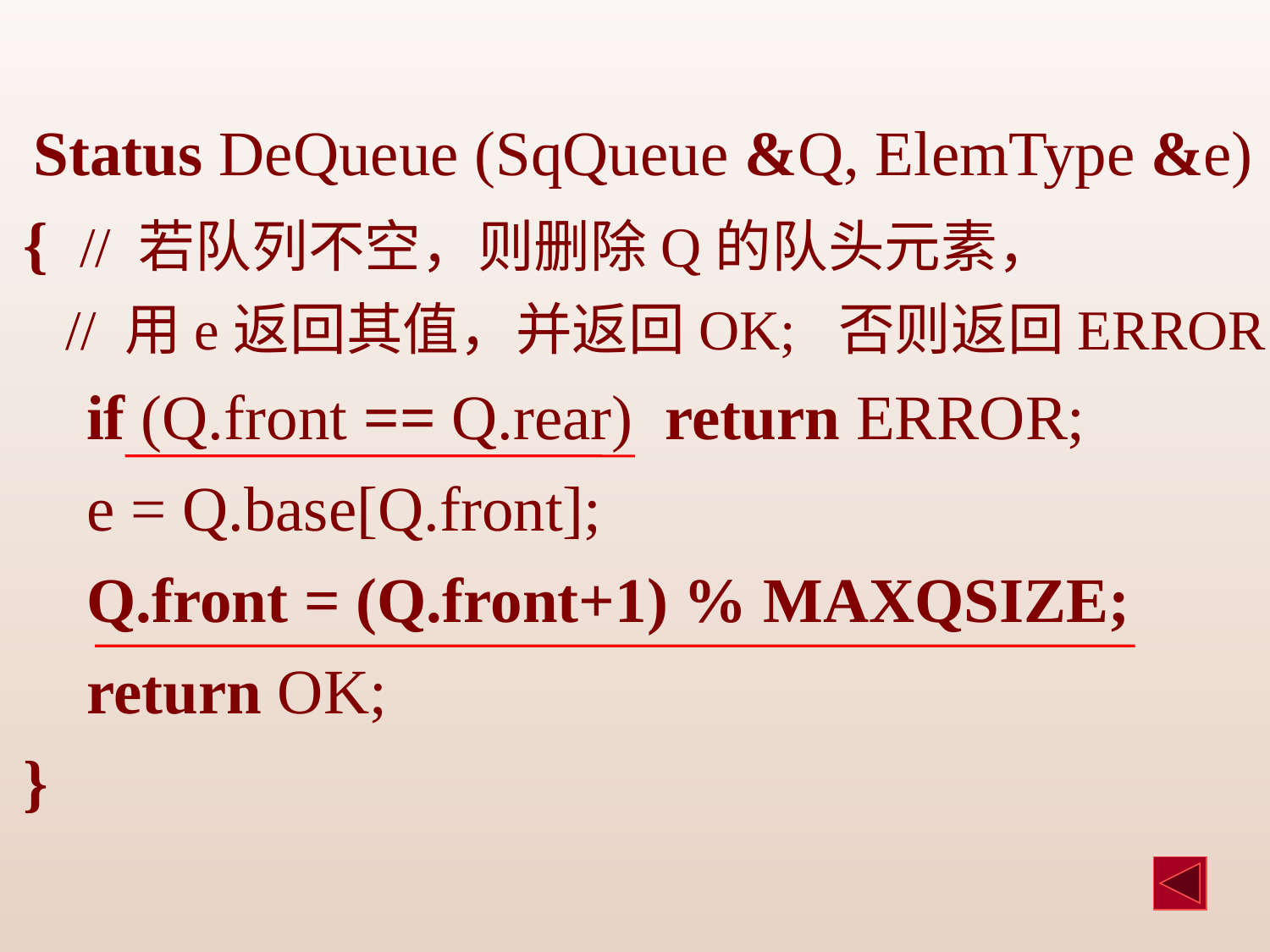

Status DeQueue (SqQueue &Q, ElemType &e) {  // 若队列不空，则删除Q的队头元素，
   // 用e返回其值，并返回OK;  否则返回ERROR
    if (Q.front == Q.rear)  return ERROR;
    e = Q.base[Q.front];
    Q.front = (Q.front+1) % MAXQSIZE;
    return OK;
}